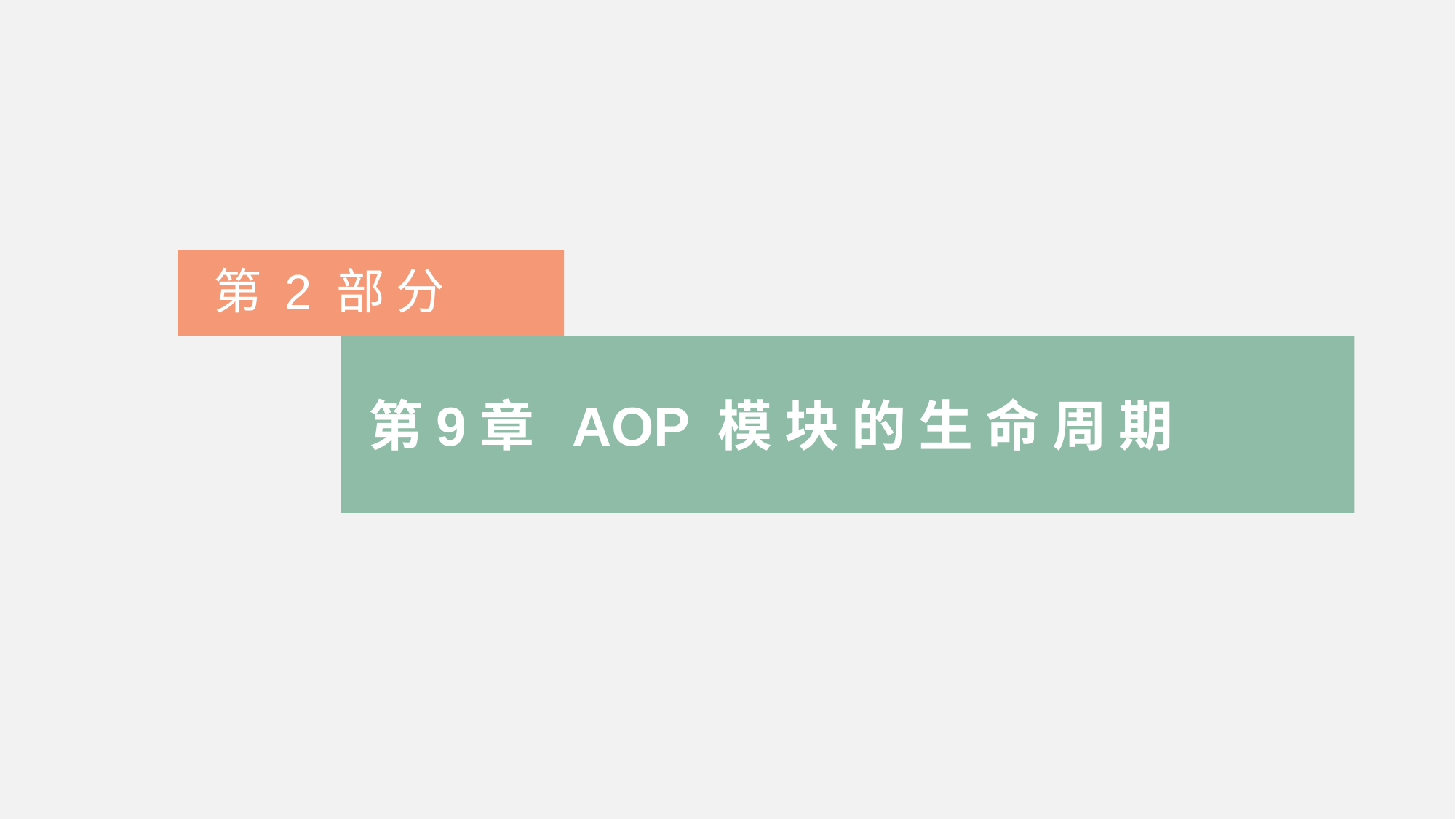

第 2 部 分

第9章  AOP 模 块 的 生 命 周 期